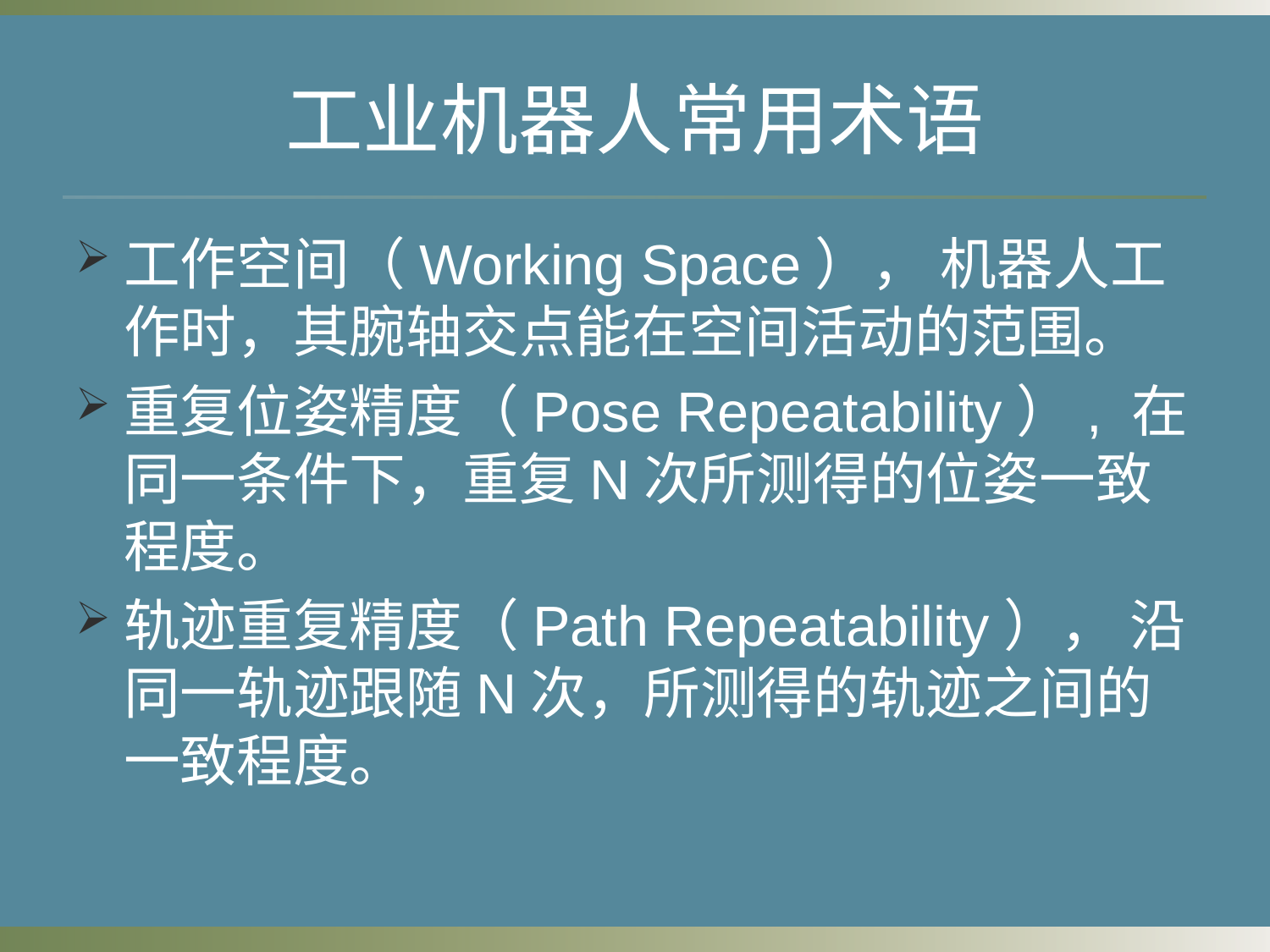

# 工业机器人常用术语
工作空间（Working Space）， 机器人工作时，其腕轴交点能在空间活动的范围。
重复位姿精度（Pose Repeatability）, 在同一条件下，重复N次所测得的位姿一致程度。
轨迹重复精度（Path Repeatability）， 沿同一轨迹跟随N次，所测得的轨迹之间的一致程度。